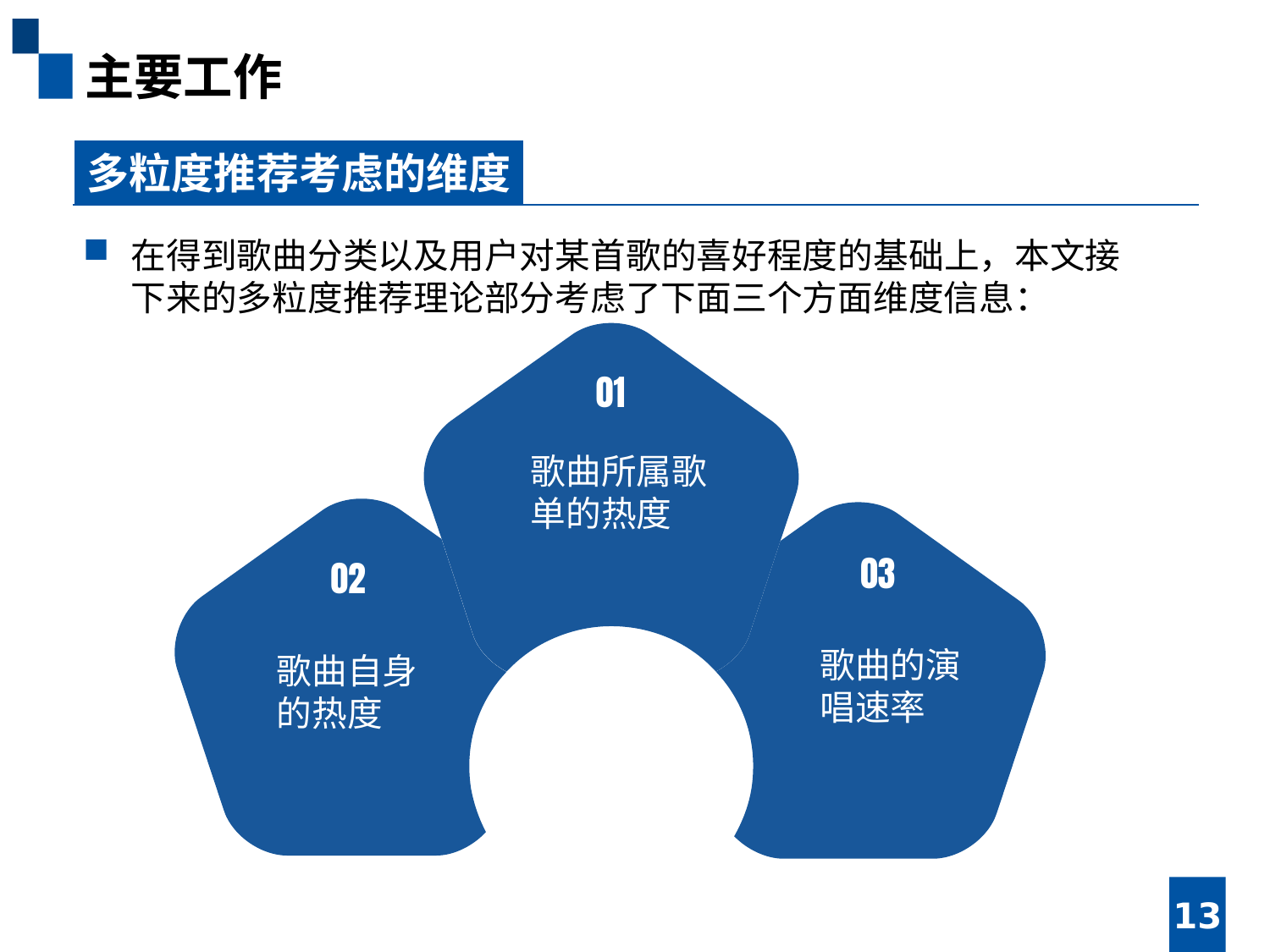

主要工作
多粒度推荐考虑的维度
在得到歌曲分类以及用户对某首歌的喜好程度的基础上，本文接下来的多粒度推荐理论部分考虑了下面三个方面维度信息：

01
01
当前歌
歌曲所属歌
单的热度

03
02
歌曲的演唱速率
歌曲自身
的热度
13